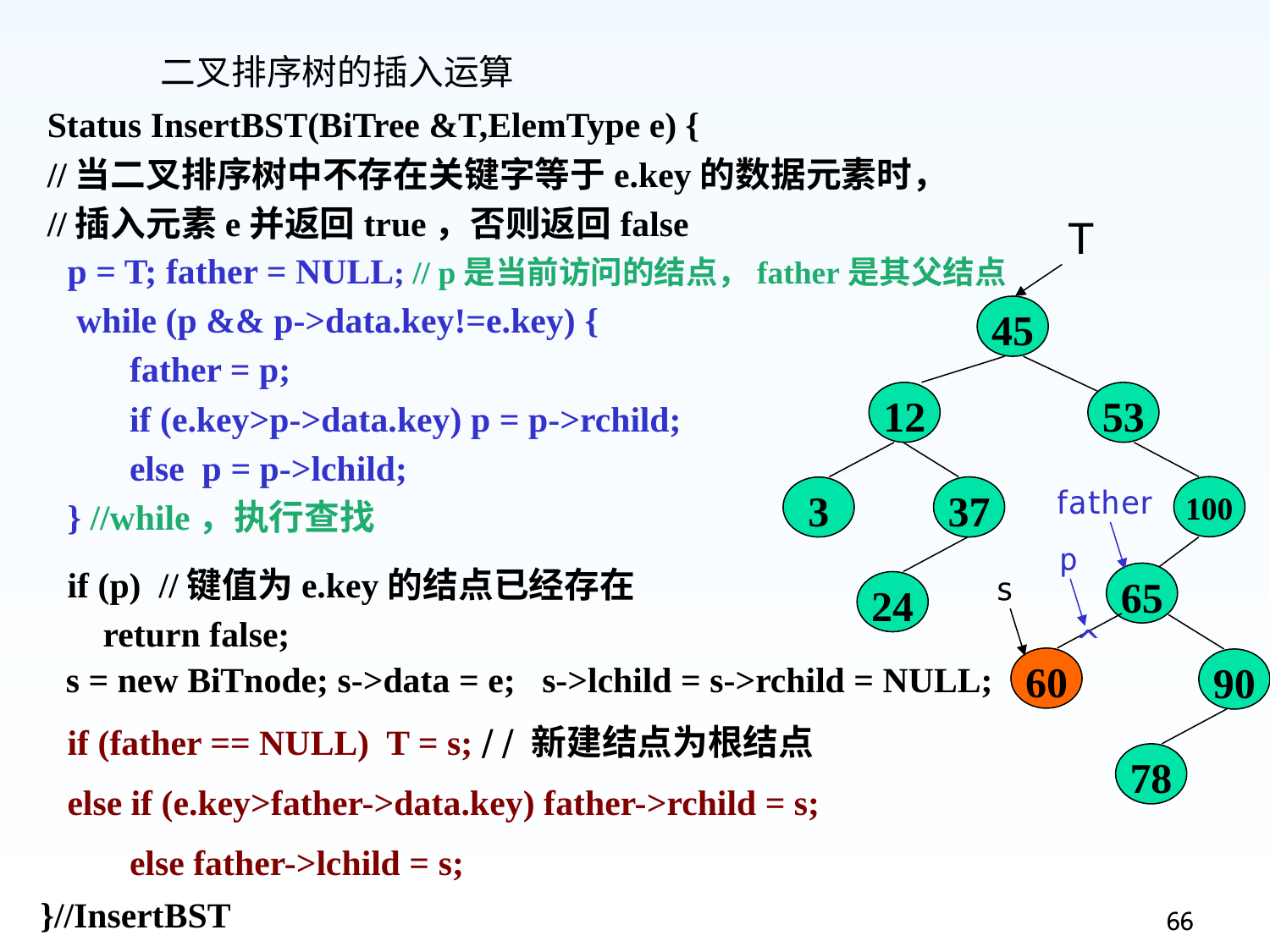

二叉排序树的插入运算
Status InsertBST(BiTree &T,ElemType e) {
//当二叉排序树中不存在关键字等于e.key的数据元素时，
//插入元素e并返回true，否则返回false
T
p = T; father = NULL; // p是当前访问的结点，father是其父结点
 while (p && p->data.key!=e.key) {
       father = p;
       if (e.key>p->data.key) p = p->rchild;
       else  p = p->lchild;
} //while，执行查找

45

12
53

100
37
3

65
24

90

78
father

p

^
if (p)  //键值为e.key的结点已经存在
    return false;
s

60

s = new BiTnode; s->data = e;   s->lchild = s->rchild = NULL;
if (father == NULL)  T = s; //新建结点为根结点
else if (e.key>father->data.key) father->rchild = s;
       else father->lchild = s;
66
}//InsertBST